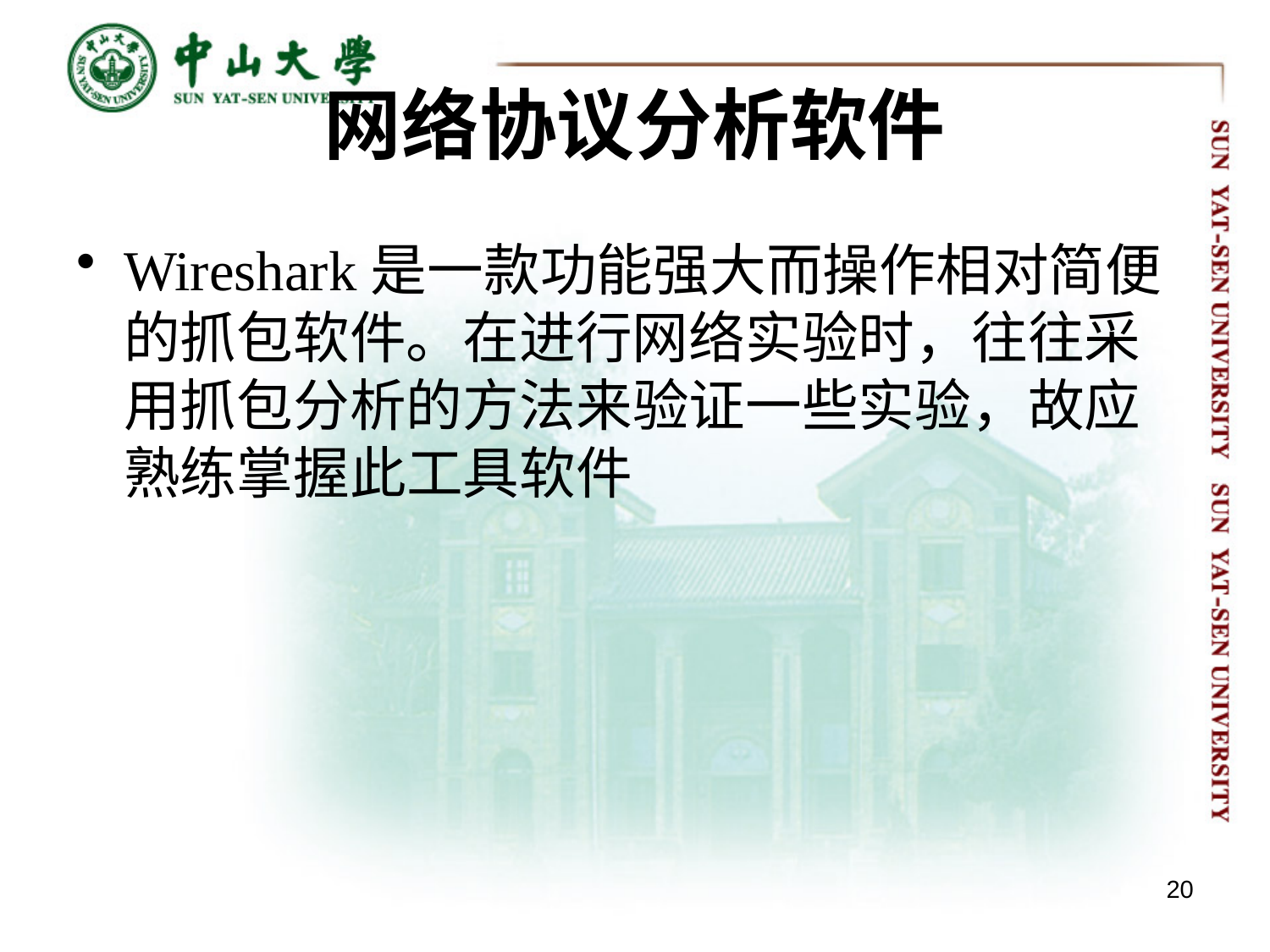

# 网络协议分析软件
Wireshark是一款功能强大而操作相对简便的抓包软件。在进行网络实验时，往往采用抓包分析的方法来验证一些实验，故应熟练掌握此工具软件
20